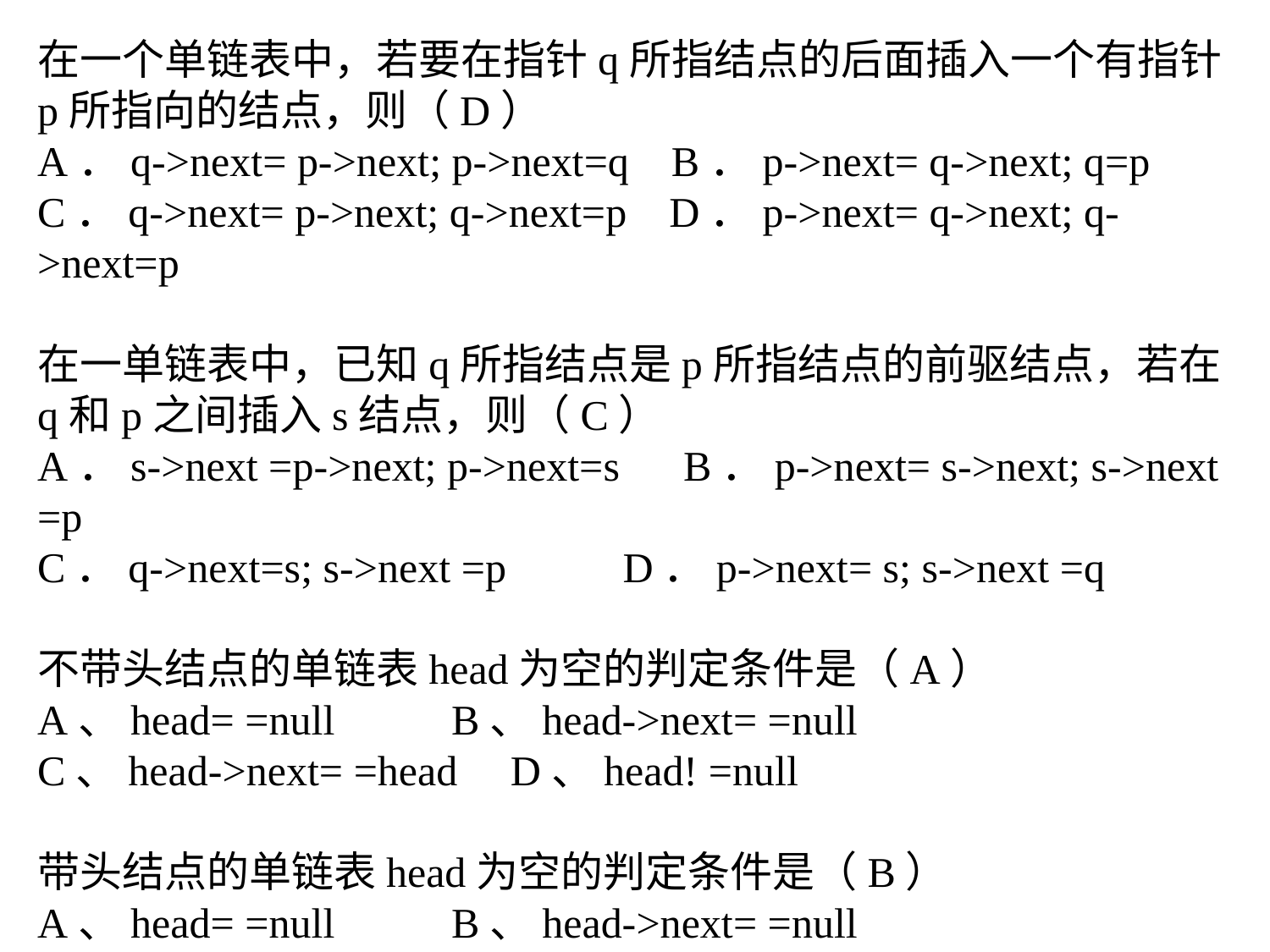

在一个单链表中，若要在指针q所指结点的后面插入一个有指针p所指向的结点，则（D）
A．q->next= p->next; p->next=q    B．p->next= q->next; q=p
C．q->next= p->next; q->next=p    D．p->next= q->next; q->next=p

在一单链表中，已知q所指结点是p所指结点的前驱结点，若在q和p之间插入s结点，则（C）
A．s->next =p->next; p->next=s      B．p->next= s->next; s->next =p
C．q->next=s; s->next =p           D．p->next= s; s->next =q

不带头结点的单链表head为空的判定条件是（A）
A、head= =null           B、head->next= =null
C、head->next= =head     D、head! =null

带头结点的单链表head为空的判定条件是（B）
A、head= =null           B、head->next= =null
C、head->next= =head     D、head! =null